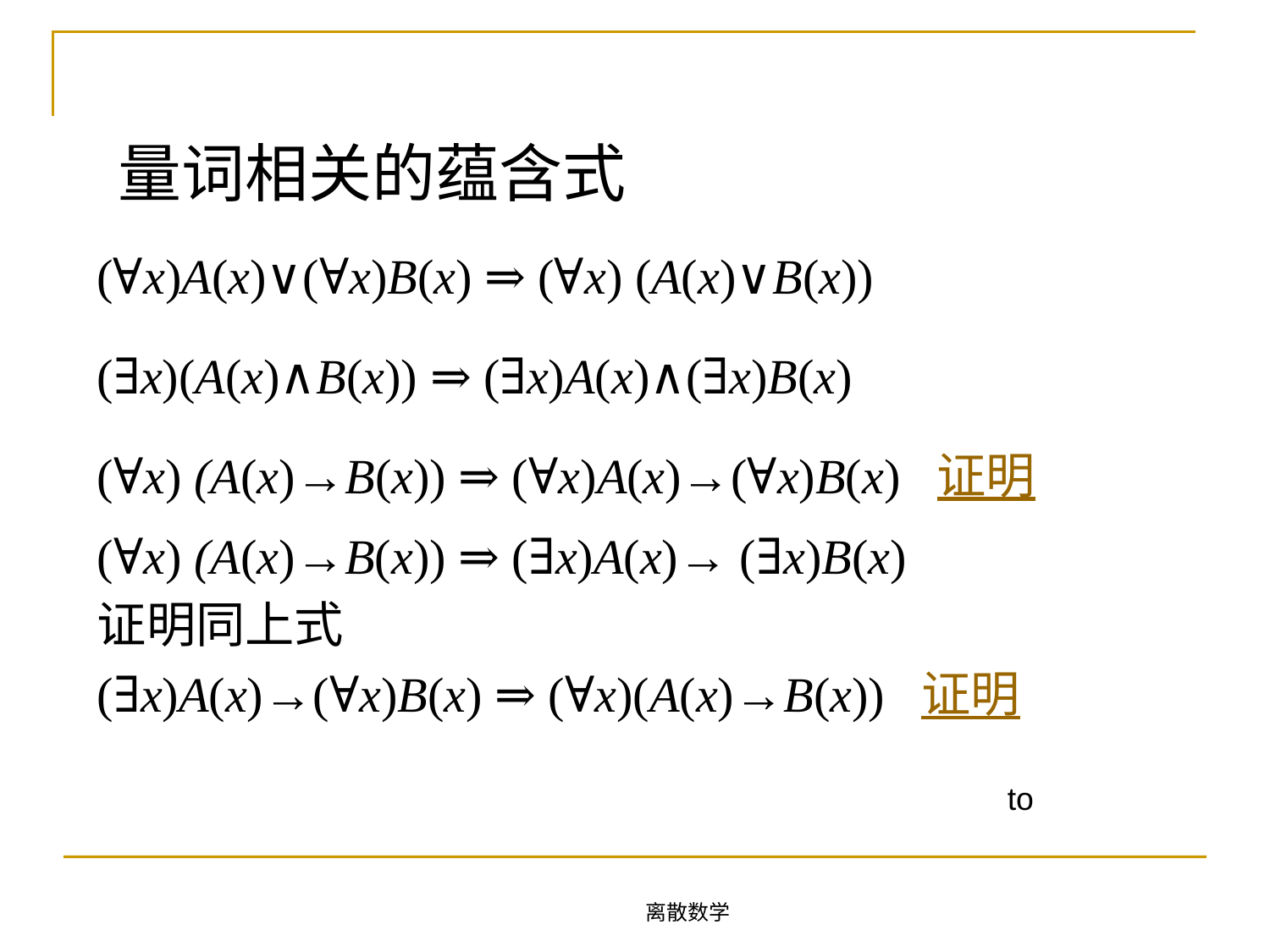

量词相关的蕴含式
(∀x)A(x)∨(∀x)B(x) ⇒ (∀x) (A(x)∨B(x))
(∃x)(A(x)∧B(x)) ⇒ (∃x)A(x)∧(∃x)B(x)
(∀x) (A(x)→B(x)) ⇒ (∀x)A(x)→(∀x)B(x)  证明
(∀x) (A(x)→B(x)) ⇒ (∃x)A(x)→ (∃x)B(x)
证明同上式
(∃x)A(x)→(∀x)B(x) ⇒ (∀x)(A(x)→B(x))  证明
to

离散数学
4